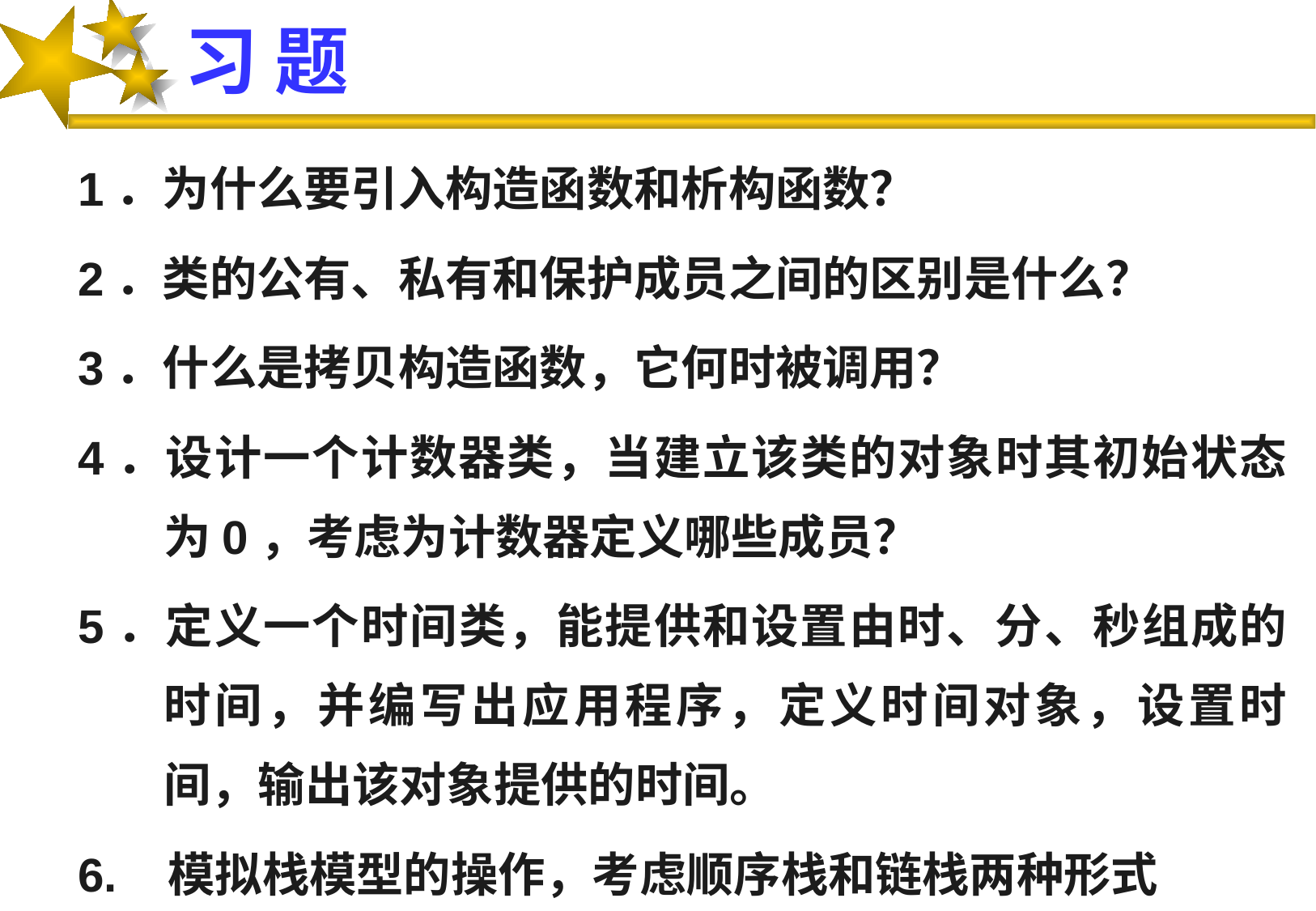

# 习 题
1．为什么要引入构造函数和析构函数？
2．类的公有、私有和保护成员之间的区别是什么？
3．什么是拷贝构造函数，它何时被调用？
4．设计一个计数器类，当建立该类的对象时其初始状态为0，考虑为计数器定义哪些成员？
5．定义一个时间类，能提供和设置由时、分、秒组成的时间，并编写出应用程序，定义时间对象，设置时间，输出该对象提供的时间。
6.   模拟栈模型的操作，考虑顺序栈和链栈两种形式